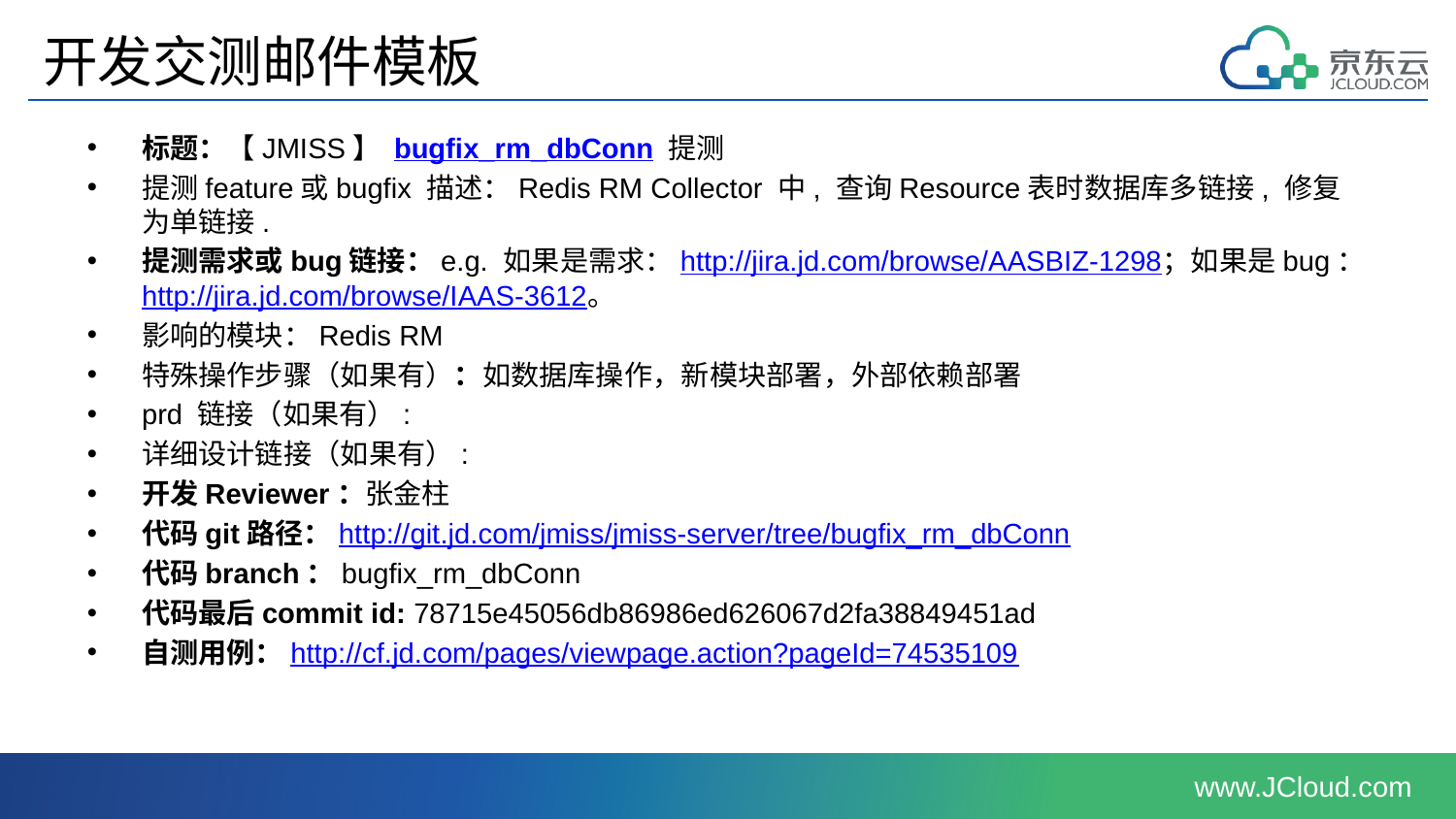

# 开发交测邮件模板
标题：【JMISS】 bugfix_rm_dbConn 提测
提测feature或bugfix 描述：Redis RM Collector 中, 查询Resource表时数据库多链接, 修复为单链接.
提测需求或bug链接：e.g. 如果是需求：http://jira.jd.com/browse/AASBIZ-1298；如果是bug：http://jira.jd.com/browse/IAAS-3612。
影响的模块：Redis RM
特殊操作步骤（如果有）：如数据库操作，新模块部署，外部依赖部署
prd 链接（如果有）:
详细设计链接（如果有）:
开发Reviewer：张金柱
代码git路径：http://git.jd.com/jmiss/jmiss-server/tree/bugfix_rm_dbConn
代码branch：bugfix_rm_dbConn
代码最后commit id: 78715e45056db86986ed626067d2fa38849451ad
自测用例：http://cf.jd.com/pages/viewpage.action?pageId=74535109